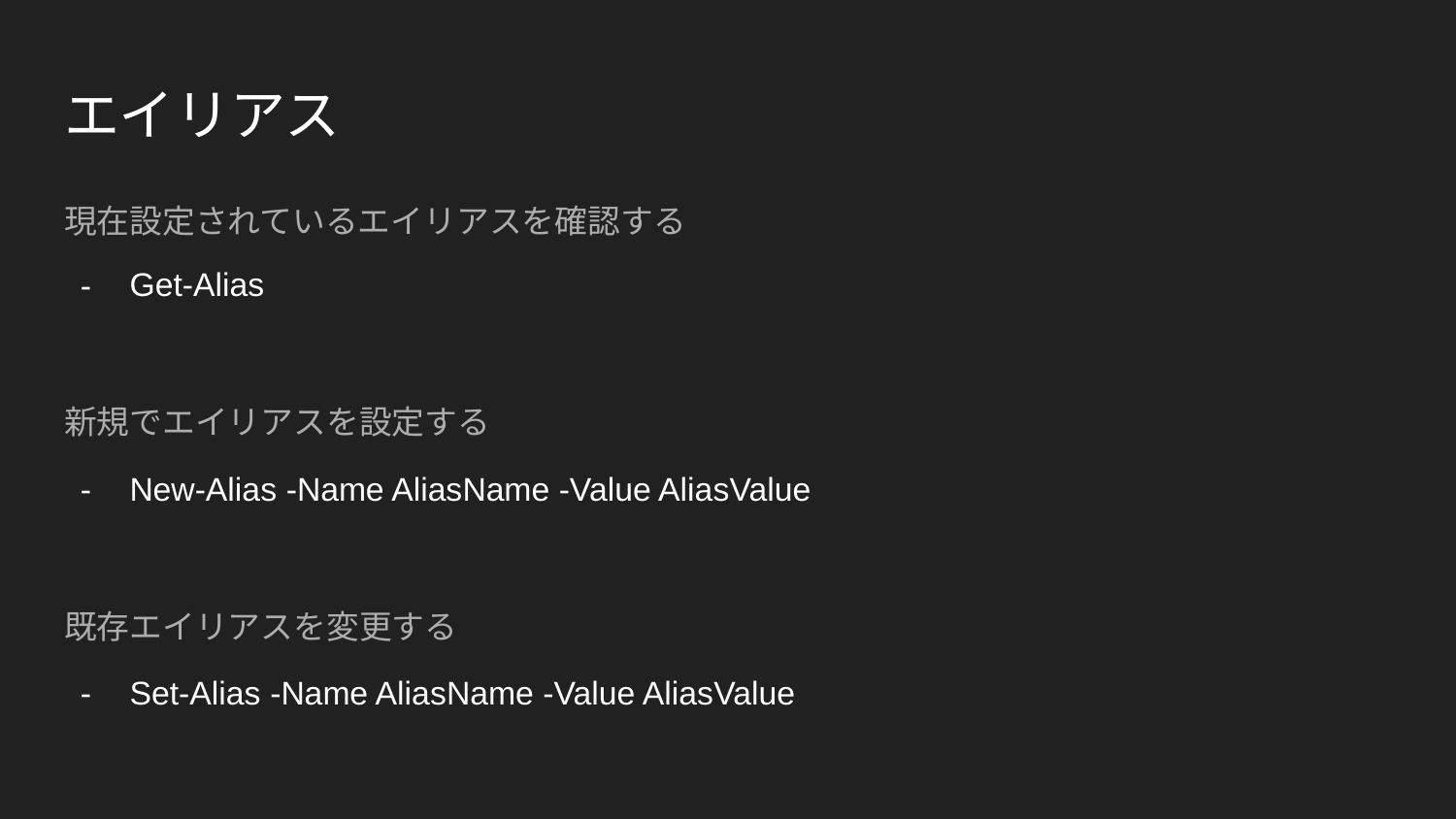

# エイリアス
現在設定されているエイリアスを確認する
Get-Alias

新規でエイリアスを設定する
New-Alias -Name AliasName -Value AliasValue

既存エイリアスを変更する
Set-Alias -Name AliasName -Value AliasValue